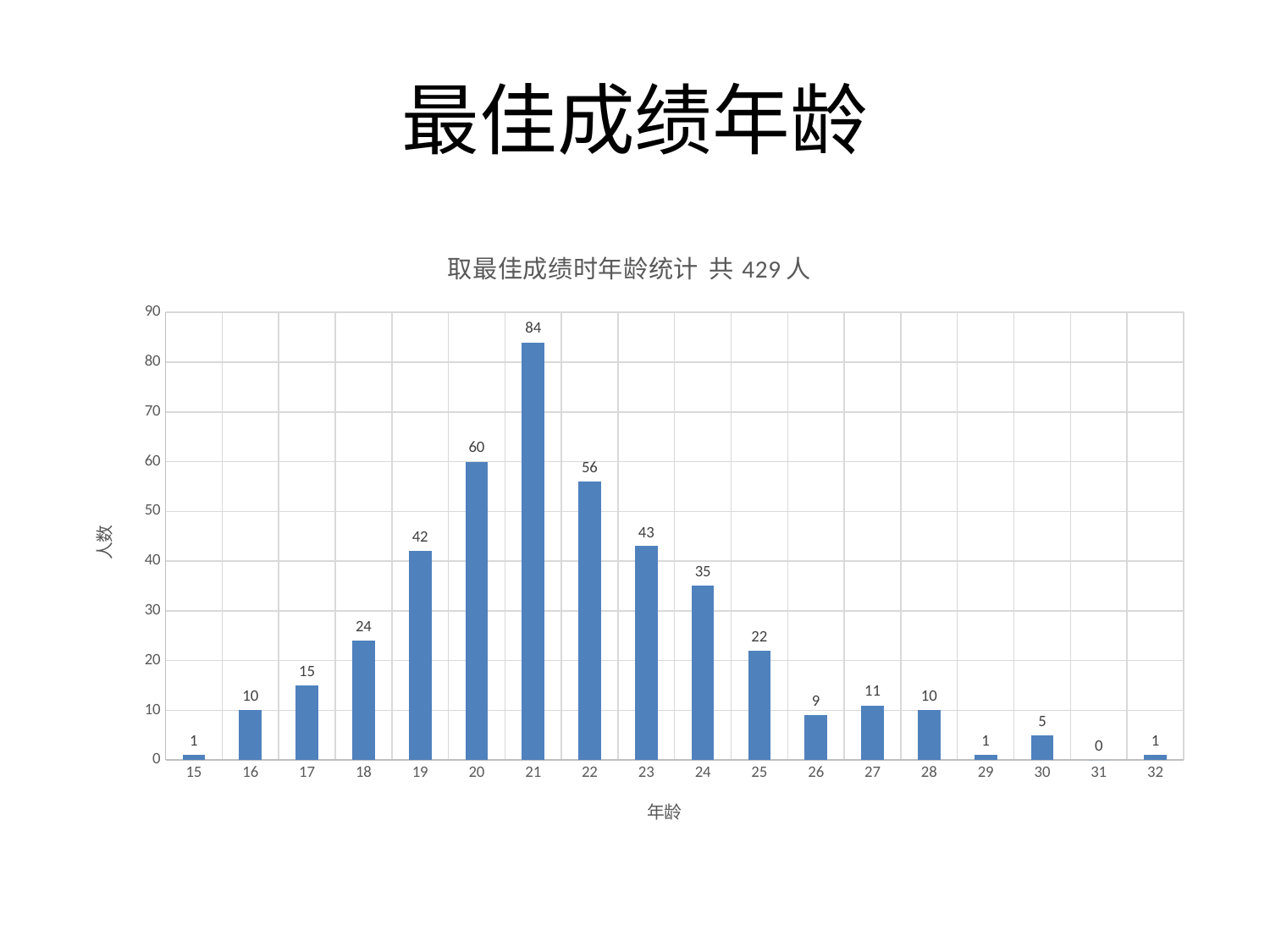

# 最佳成绩年龄

### Chart: 取最佳成绩时年龄统计  共429人

| Category | count |
|---|---|
| 15 | 1.0 |
| 16 | 10.0 |
| 17 | 15.0 |
| 18 | 24.0 |
| 19 | 42.0 |
| 20 | 60.0 |
| 21 | 84.0 |
| 22 | 56.0 |
| 23 | 43.0 |
| 24 | 35.0 |
| 25 | 22.0 |
| 26 | 9.0 |
| 27 | 11.0 |
| 28 | 10.0 |
| 29 | 1.0 |
| 30 | 5.0 |
| 31 | 0.0 |
| 32 | 1.0 |